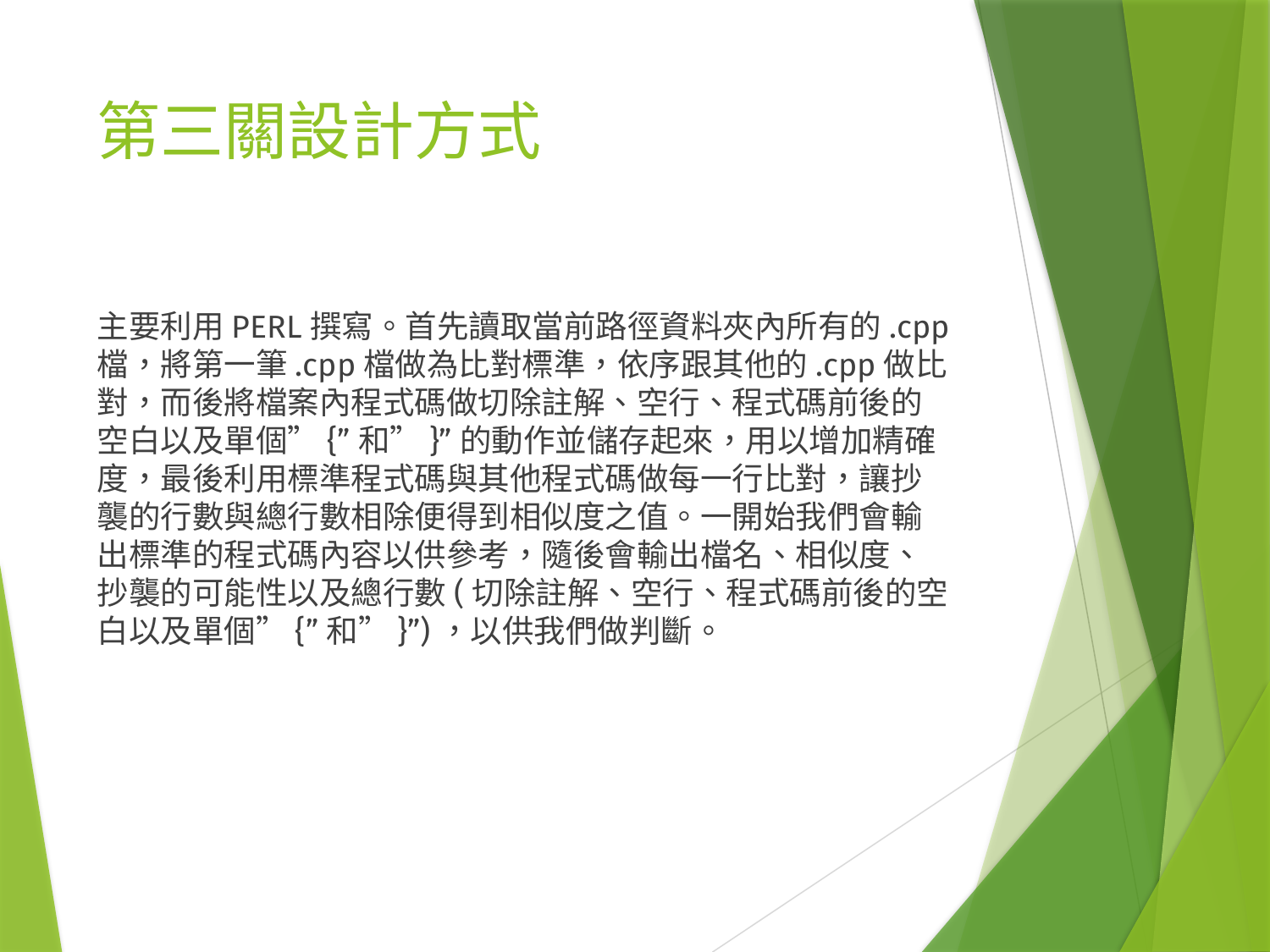

# 第三關設計方式
主要利用PERL撰寫。首先讀取當前路徑資料夾內所有的.cpp檔，將第一筆.cpp檔做為比對標準，依序跟其他的.cpp做比對，而後將檔案內程式碼做切除註解、空行、程式碼前後的空白以及單個”{”和”}”的動作並儲存起來，用以增加精確度，最後利用標準程式碼與其他程式碼做每一行比對，讓抄襲的行數與總行數相除便得到相似度之值。一開始我們會輸出標準的程式碼內容以供參考，隨後會輸出檔名、相似度、抄襲的可能性以及總行數(切除註解、空行、程式碼前後的空白以及單個”{”和”}”)，以供我們做判斷。